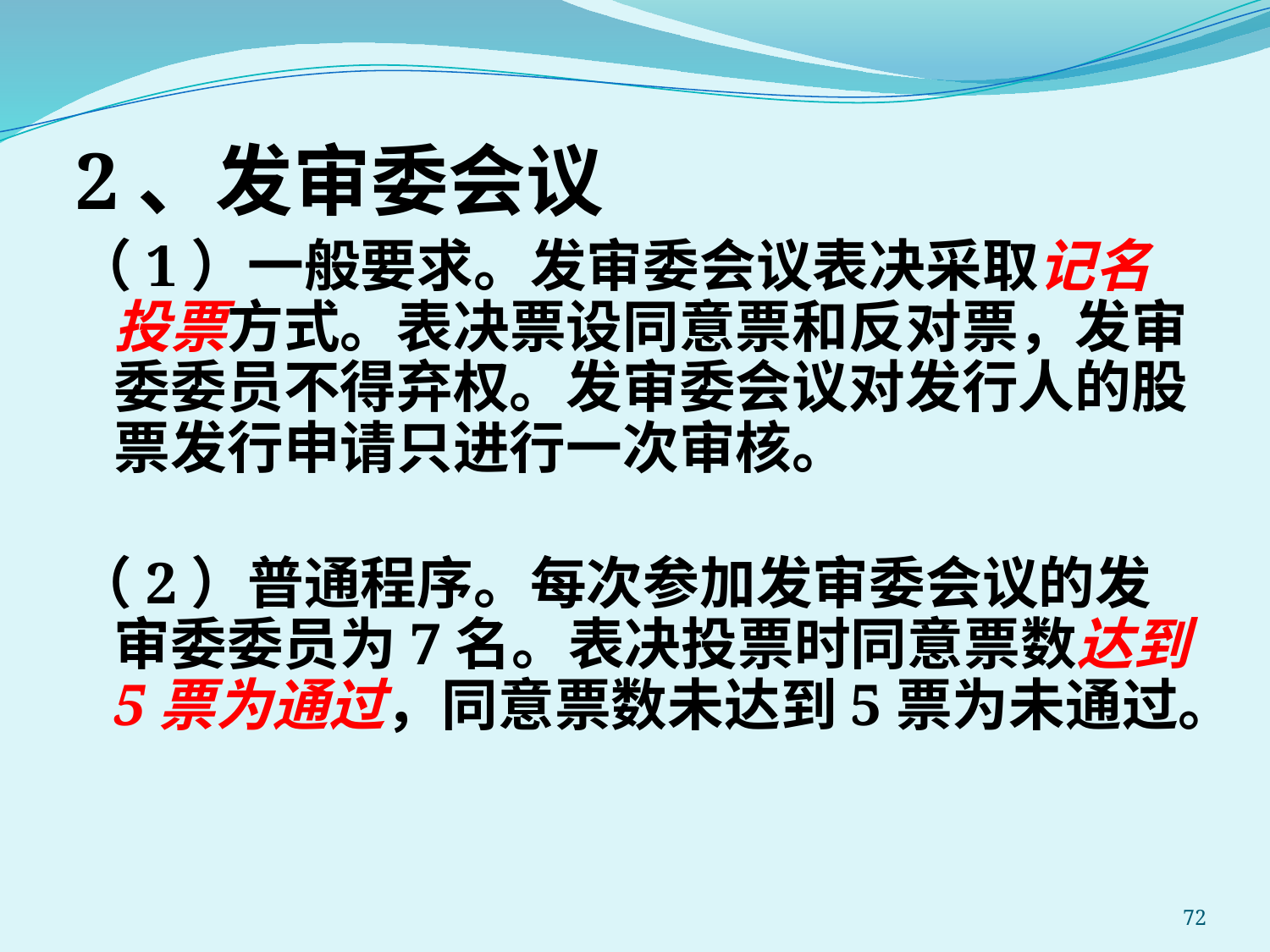

2、发审委会议
（1）一般要求。发审委会议表决采取记名投票方式。表决票设同意票和反对票，发审委委员不得弃权。发审委会议对发行人的股票发行申请只进行一次审核。

（2）普通程序。每次参加发审委会议的发审委委员为7名。表决投票时同意票数达到5票为通过，同意票数未达到5票为未通过。

72